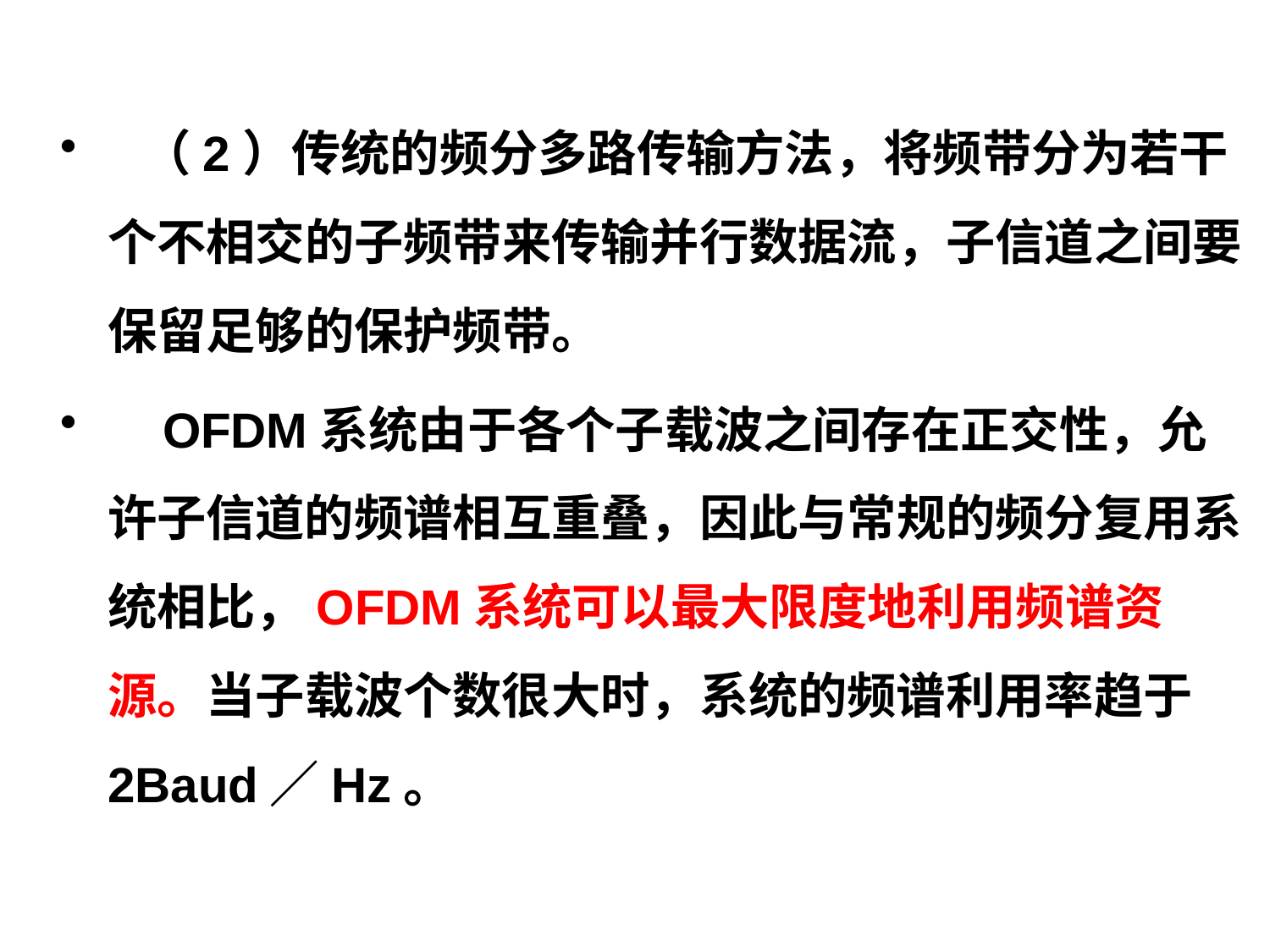

（2）传统的频分多路传输方法，将频带分为若干个不相交的子频带来传输并行数据流，子信道之间要保留足够的保护频带。
    OFDM系统由于各个子载波之间存在正交性，允许子信道的频谱相互重叠，因此与常规的频分复用系统相比，OFDM系统可以最大限度地利用频谱资源。当子载波个数很大时，系统的频谱利用率趋于2Baud／Hz。